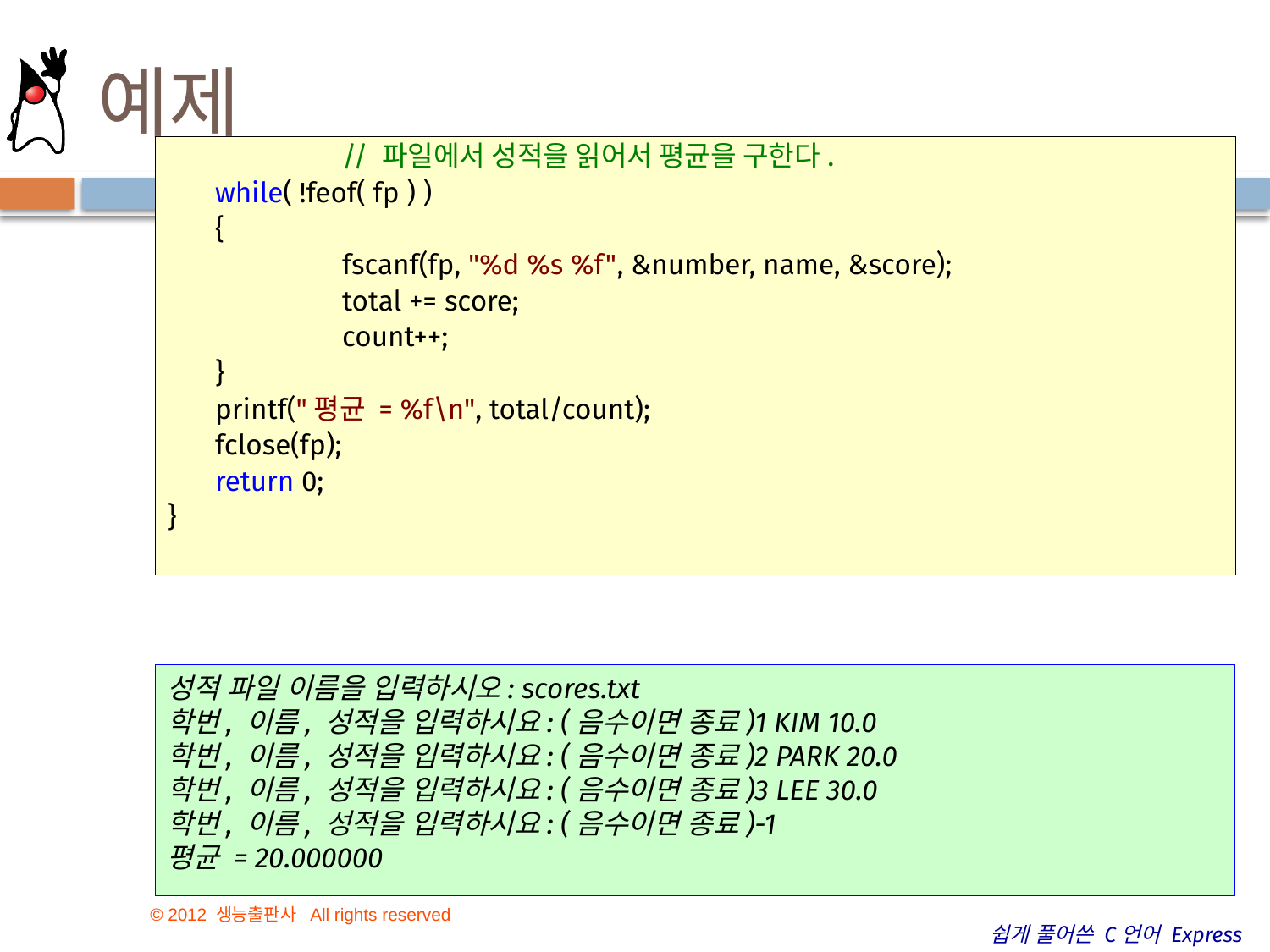

# 예제
		// 파일에서 성적을 읽어서 평균을 구한다.
	while( !feof( fp ) )
	{
		fscanf(fp, "%d %s %f", &number, name, &score);
		total += score;
		count++;
	}
	printf("평균 = %f\n", total/count);
	fclose(fp);
	return 0;
}

성적 파일 이름을 입력하시오: scores.txt
학번, 이름, 성적을 입력하시요: (음수이면 종료)1 KIM 10.0
학번, 이름, 성적을 입력하시요: (음수이면 종료)2 PARK 20.0
학번, 이름, 성적을 입력하시요: (음수이면 종료)3 LEE 30.0
학번, 이름, 성적을 입력하시요: (음수이면 종료)-1
평균 = 20.000000